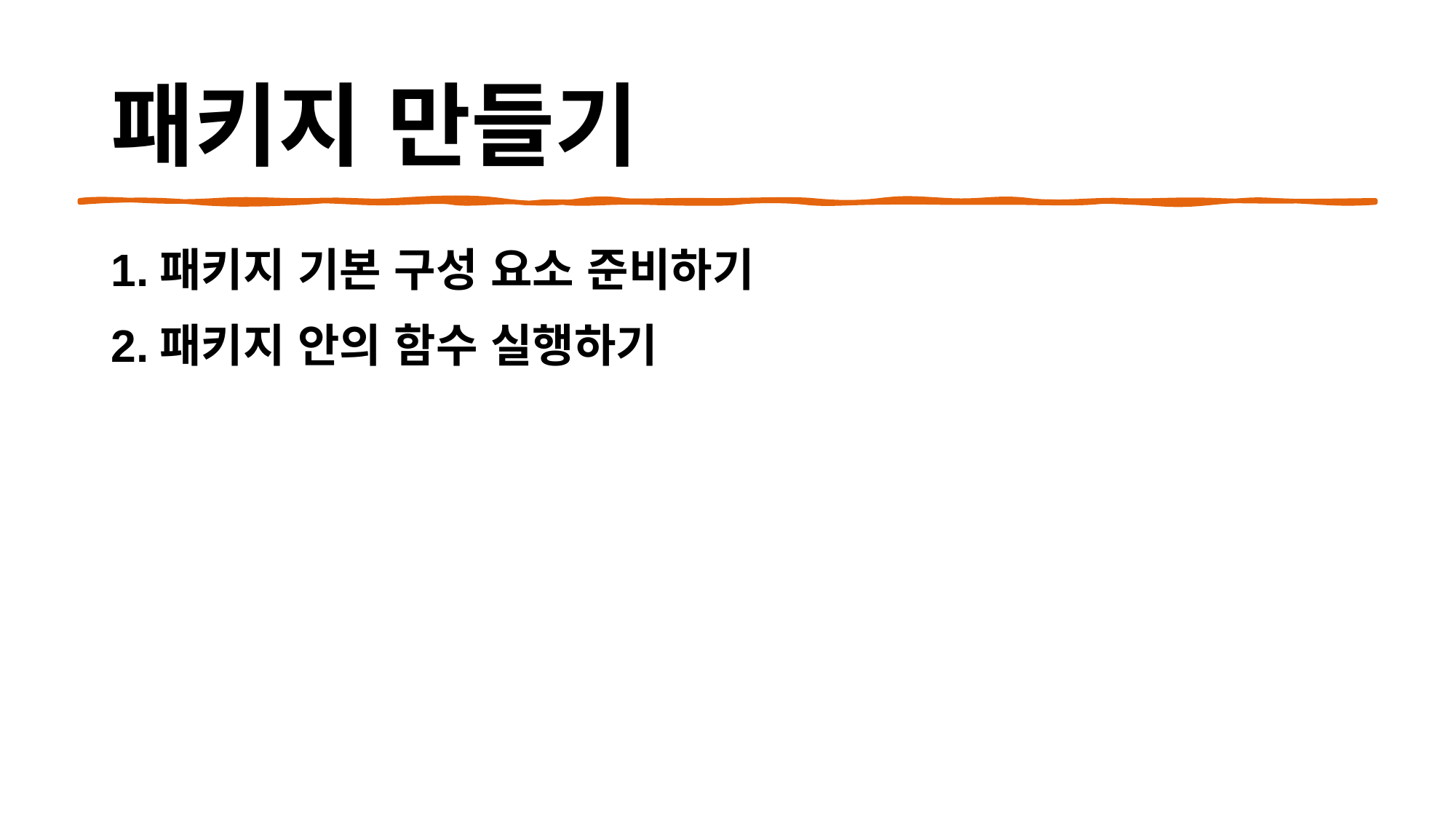

# 패키지 만들기

1.패키지 기본 구성 요소 준비하기
2.패키지 안의 함수 실행하기